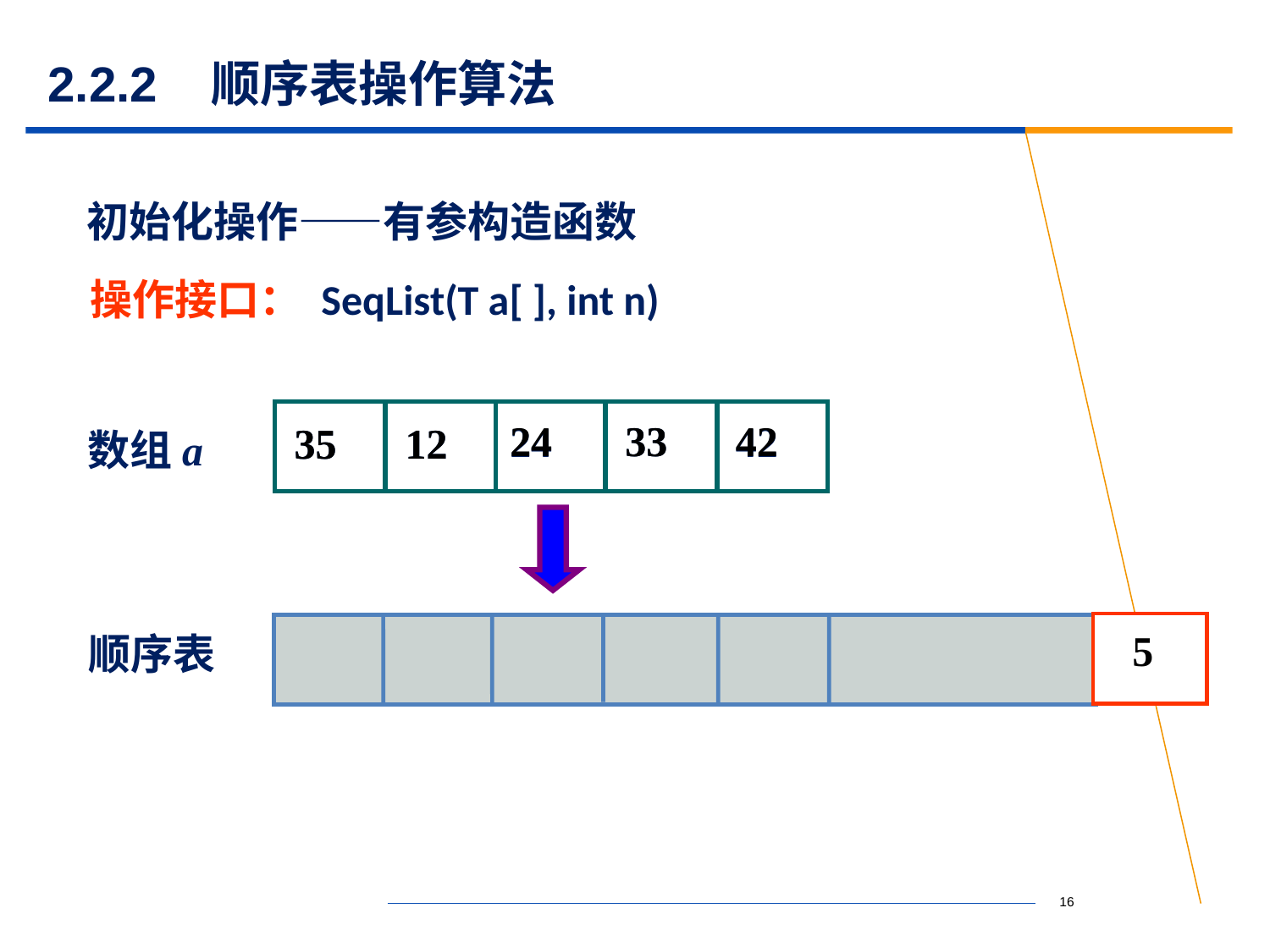

# 2.2.2   顺序表操作算法
初始化操作——有参构造函数
操作接口： SeqList(T a[ ], int n)

数组a
33
24
42
35
12
33
24
42
35
12

顺序表
5